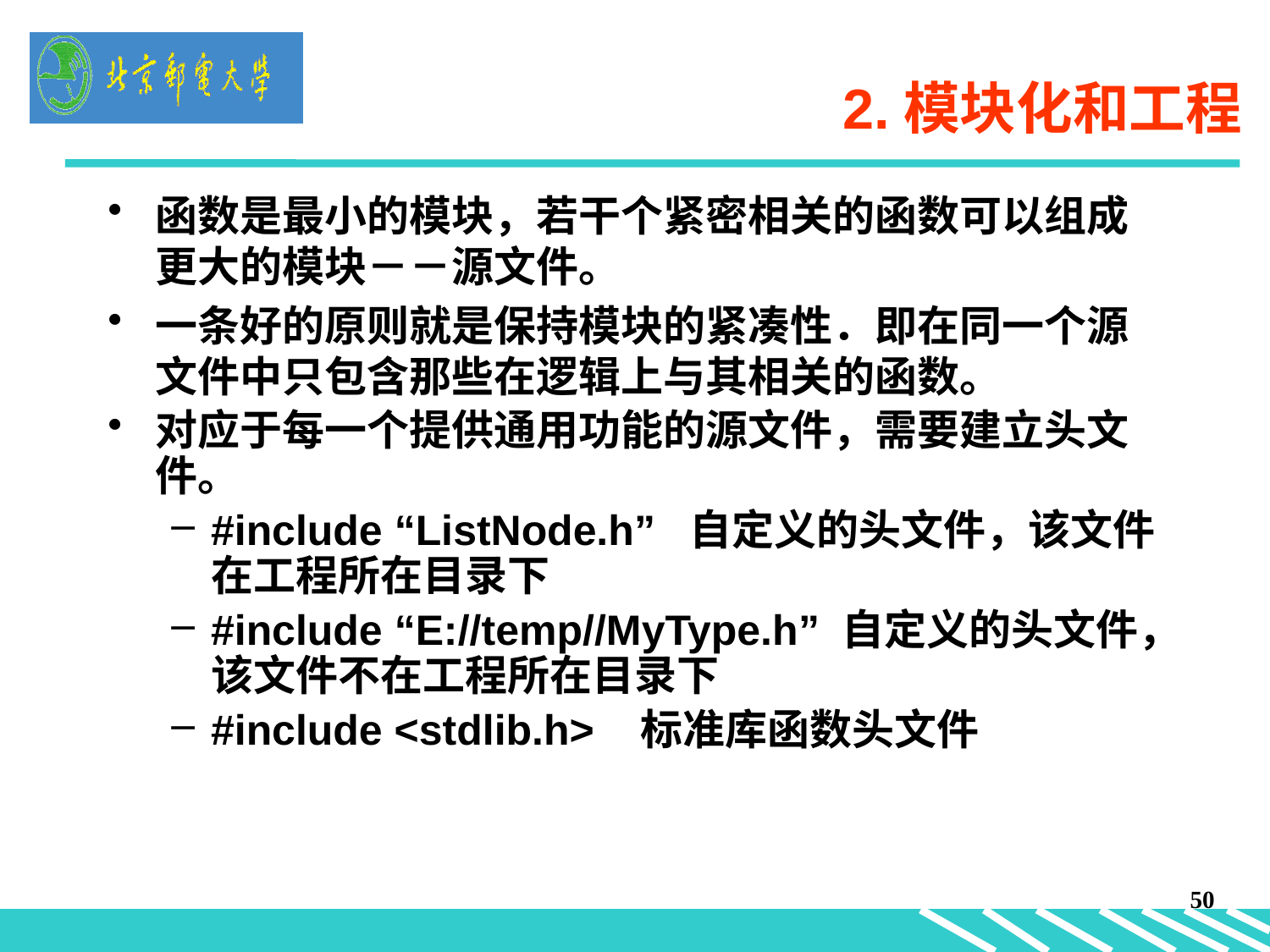

# 2.模块化和工程
函数是最小的模块，若干个紧密相关的函数可以组成更大的模块－－源文件。
一条好的原则就是保持模块的紧凑性．即在同一个源文件中只包含那些在逻辑上与其相关的函数。
对应于每一个提供通用功能的源文件，需要建立头文件。
#include “ListNode.h”  自定义的头文件，该文件在工程所在目录下
#include “E://temp//MyType.h” 自定义的头文件，该文件不在工程所在目录下
#include <stdlib.h>   标准库函数头文件

50